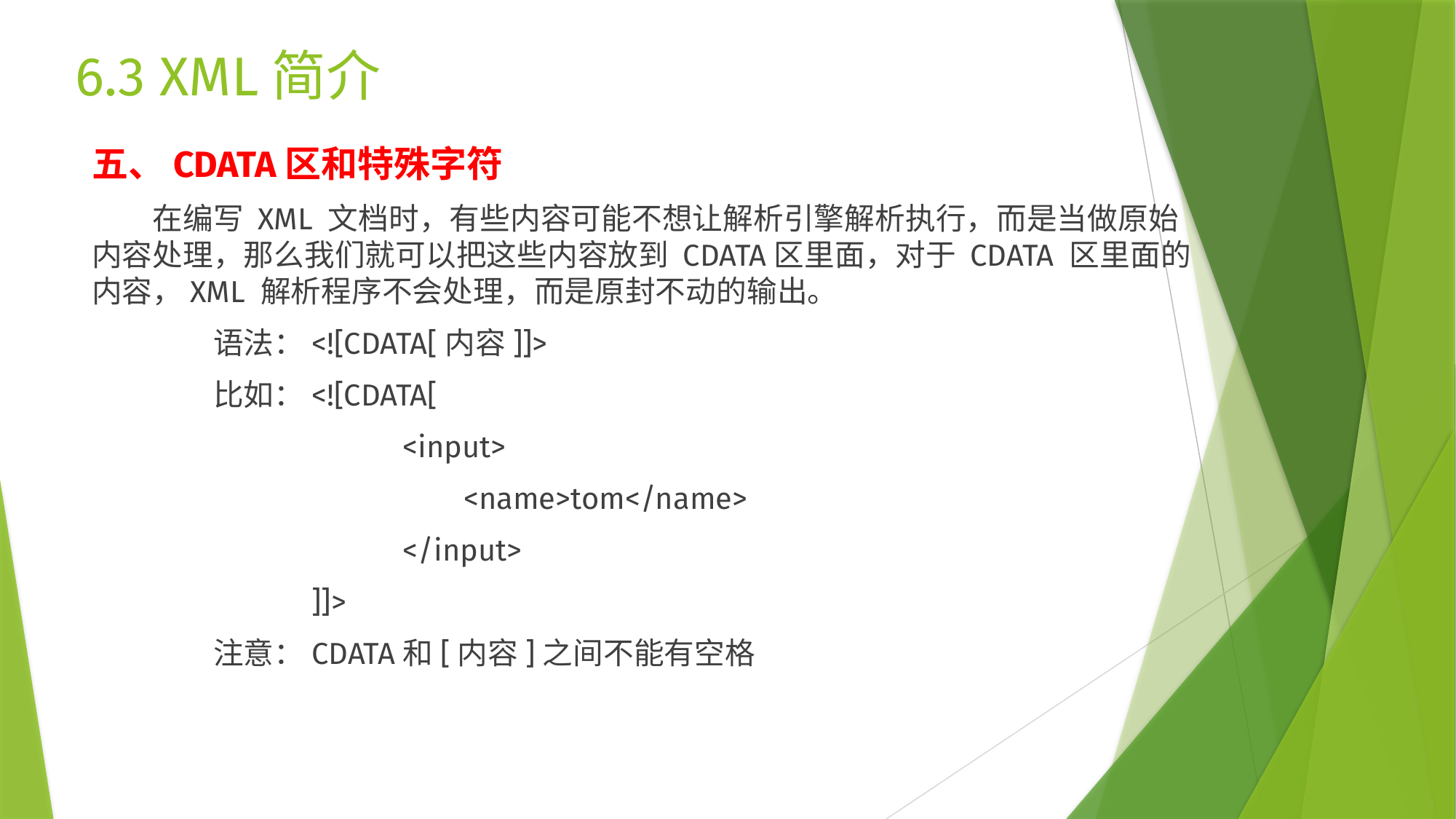

6.3 XML简介
五、CDATA区和特殊字符
　　在编写 XML 文档时，有些内容可能不想让解析引擎解析执行，而是当做原始内容处理，那么我们就可以把这些内容放到 CDATA区里面，对于 CDATA 区里面的内容，XML 解析程序不会处理，而是原封不动的输出。
　　　　语法：<![CDATA[内容]]>
　　　　比如：<![CDATA[
　　　　　　　　　　<input>
　　　　　　　　　　　　<name>tom</name>
　　　　　　　　　　</input>
　　　　　　　]]>
　　　　注意：CDATA和[内容]之间不能有空格